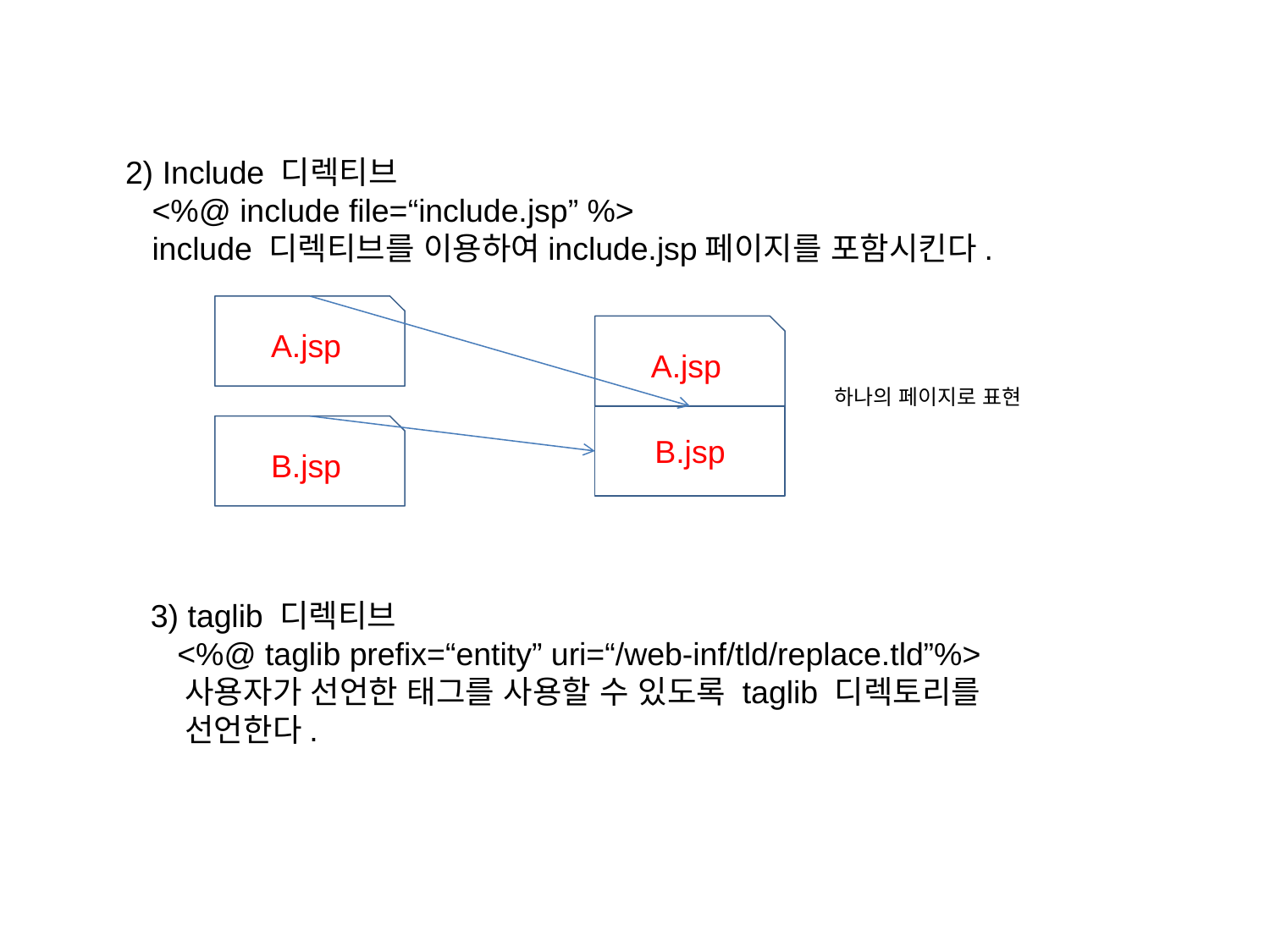

2) Include 디렉티브
   <%@ include file=“include.jsp” %>
   include 디렉티브를 이용하여include.jsp페이지를 포함시킨다.
A.jsp
A.jsp
하나의 페이지로 표현
B.jsp
B.jsp
3) taglib 디렉티브
   <%@ taglib prefix=“entity” uri=“/web-inf/tld/replace.tld”%>
   사용자가 선언한 태그를 사용할 수 있도록 taglib 디렉토리를
   선언한다.